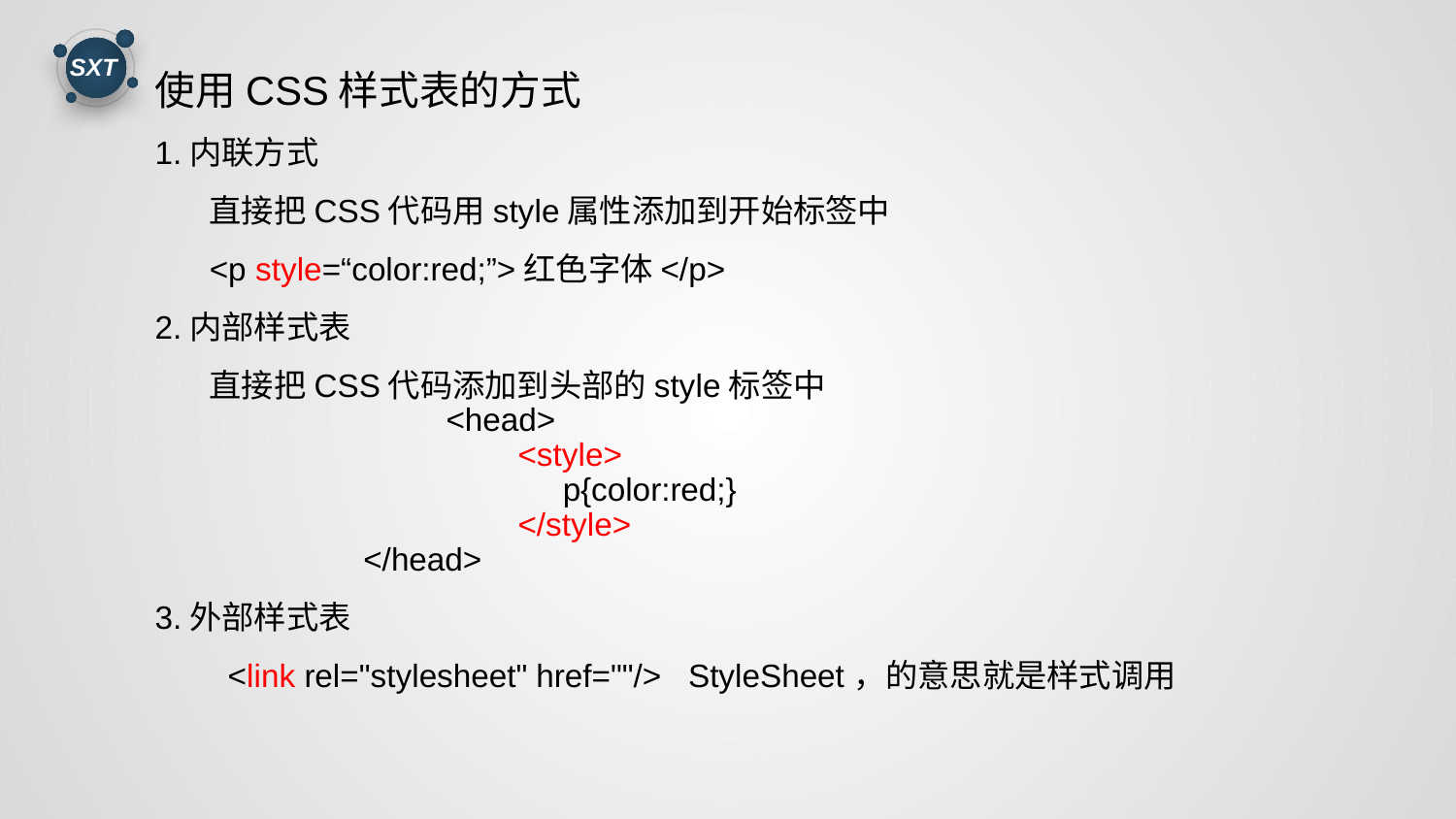

使用CSS样式表的方式
1.内联方式
直接把CSS代码用style属性添加到开始标签中
<p style=“color:red;”>红色字体</p>
2.内部样式表
直接把CSS代码添加到头部的style标签中
		<head>
		        <style>
		             p{color:red;}
		        </style>
	       </head>
3.外部样式表
<link rel="stylesheet" href=""/>   StyleSheet，的意思就是样式调用